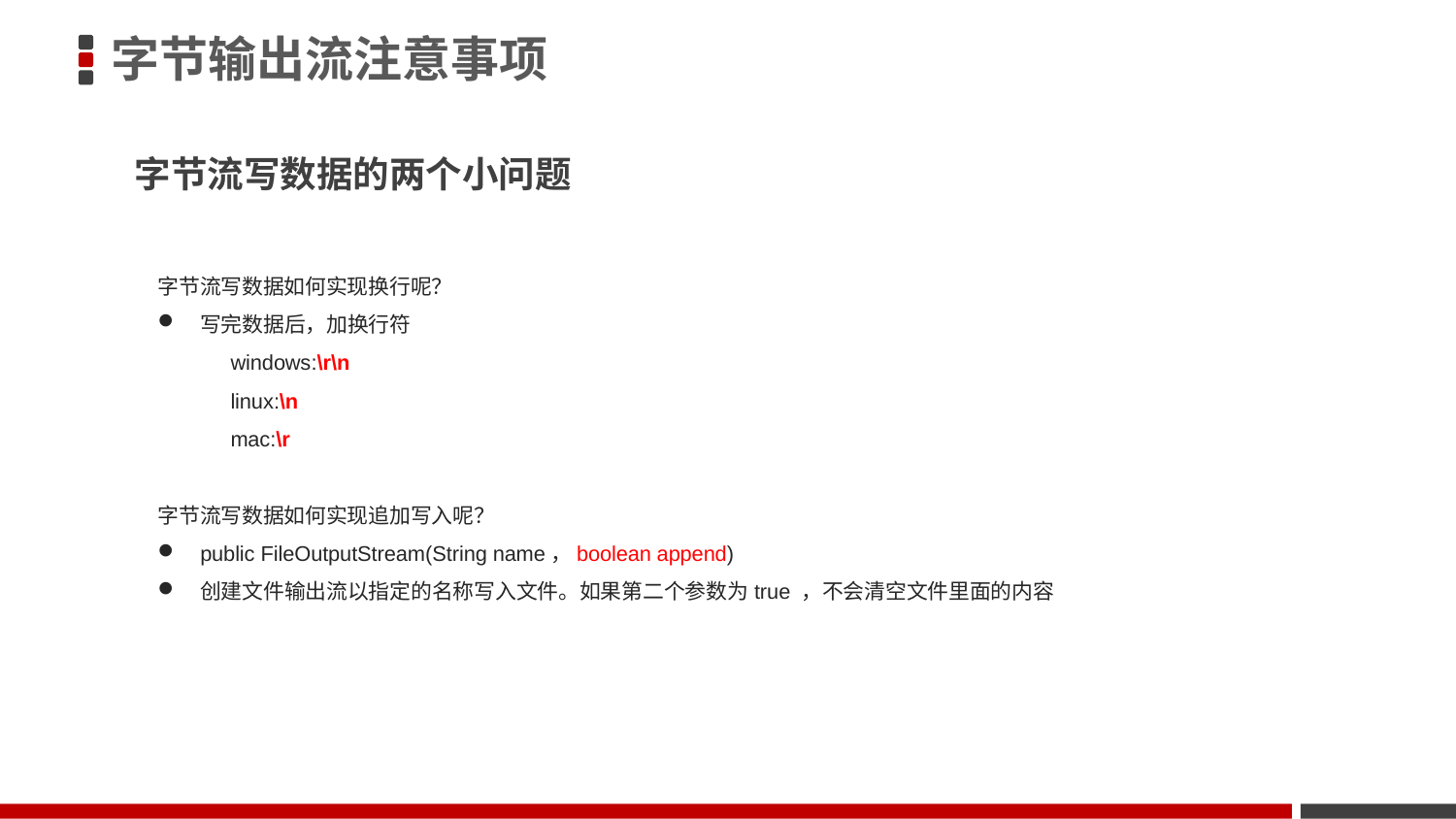

字节输出流注意事项
字节流写数据的两个小问题
字节流写数据如何实现换行呢？
写完数据后，加换行符
windows:\r\n
linux:\n
mac:\r

字节流写数据如何实现追加写入呢？
public FileOutputStream​(String name，boolean append)
创建文件输出流以指定的名称写入文件。如果第二个参数为true ，不会清空文件里面的内容